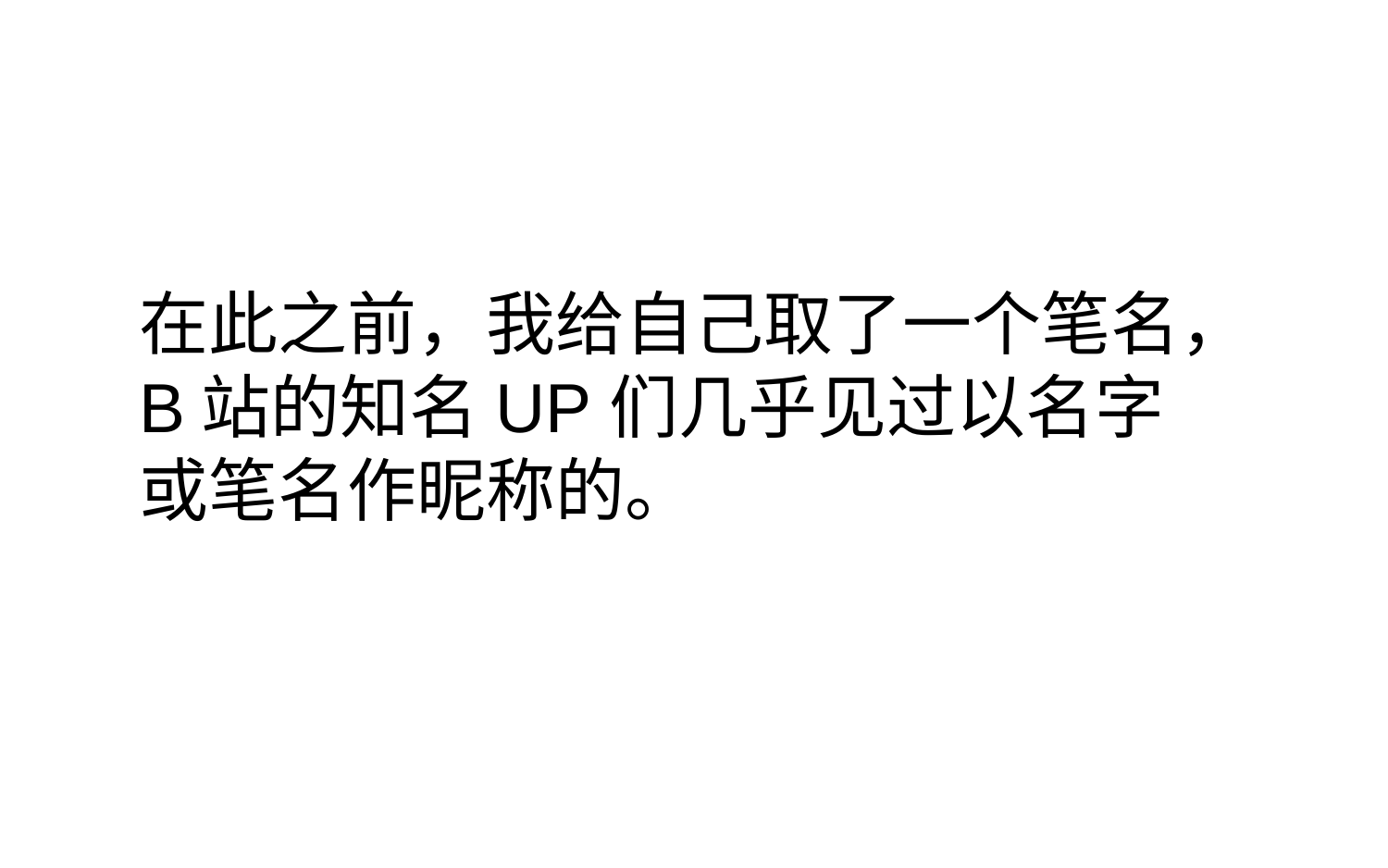

在此之前，我给自己取了一个笔名，
B站的知名UP们几乎见过以名字
或笔名作昵称的。